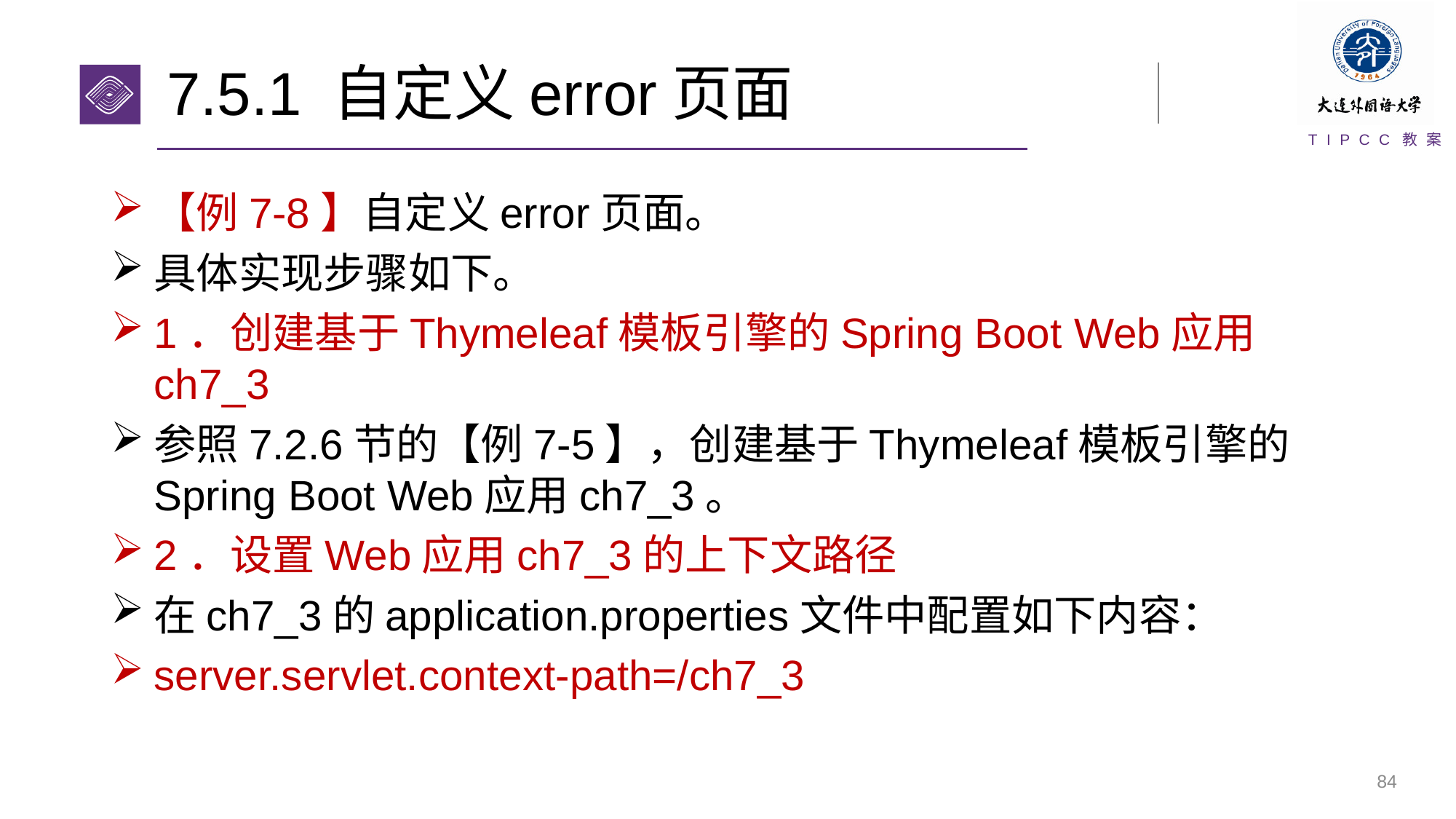

# 7.5.1 自定义error页面
【例7-8】自定义error页面。
具体实现步骤如下。
1．创建基于Thymeleaf模板引擎的Spring Boot Web应用ch7_3
参照7.2.6节的【例7-5】，创建基于Thymeleaf模板引擎的Spring Boot Web应用ch7_3。
2．设置Web应用ch7_3的上下文路径
在ch7_3的application.properties文件中配置如下内容：
server.servlet.context-path=/ch7_3

84